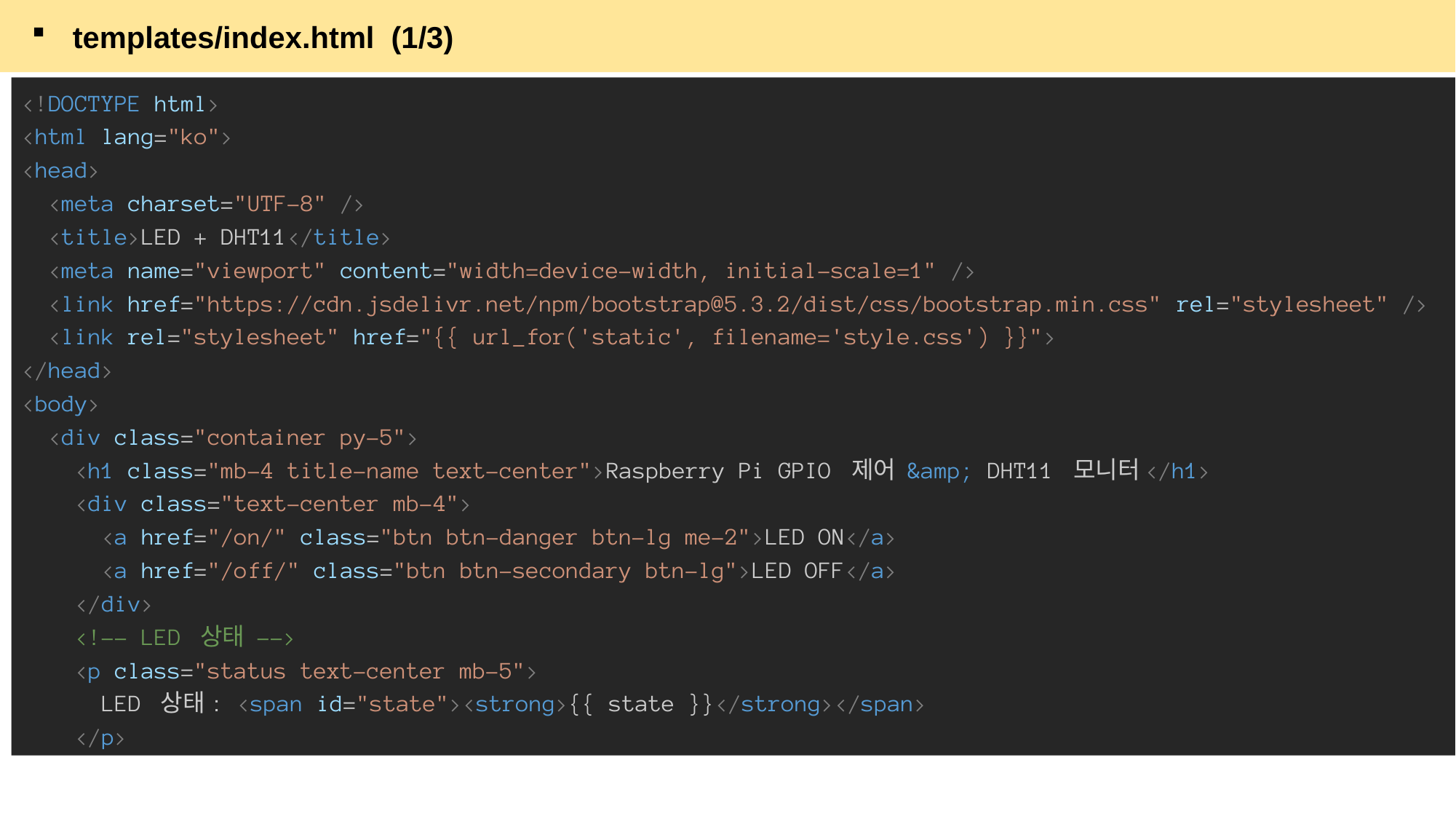

templates/index.html  (1/3)

<!DOCTYPE html>
<html lang="ko">
<head>
  <meta charset="UTF-8" />
  <title>LED + DHT11</title>
  <meta name="viewport" content="width=device-width, initial-scale=1" />
  <link href="https://cdn.jsdelivr.net/npm/bootstrap@5.3.2/dist/css/bootstrap.min.css" rel="stylesheet" />
  <link rel="stylesheet" href="{{ url_for('static', filename='style.css') }}">
</head>
<body>
  <div class="container py-5">
    <h1 class="mb-4 title-name text-center">Raspberry Pi GPIO 제어 &amp; DHT11 모니터</h1>
    <div class="text-center mb-4">
      <a href="/on/" class="btn btn-danger btn-lg me-2">LED ON</a>
      <a href="/off/" class="btn btn-secondary btn-lg">LED OFF</a>
    </div>
    <!-- LED 상태 -->
    <p class="status text-center mb-5">
      LED 상태: <span id="state"><strong>{{ state }}</strong></span>
    </p>